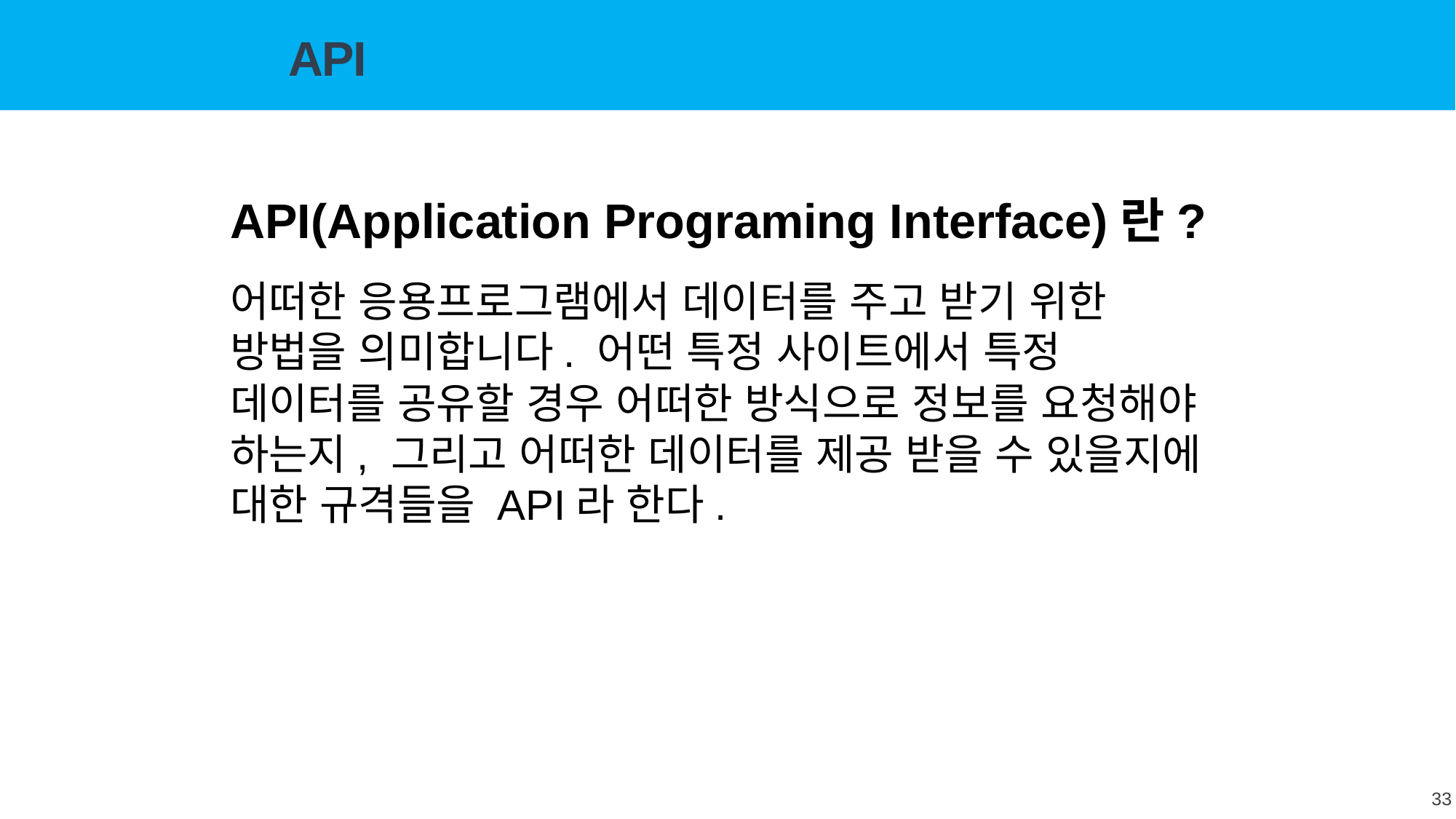

API
API(Application Programing Interface)란?
어떠한 응용프로그램에서 데이터를 주고 받기 위한 방법을 의미합니다. 어떤 특정 사이트에서 특정 데이터를 공유할 경우 어떠한 방식으로 정보를 요청해야 하는지, 그리고 어떠한 데이터를 제공 받을 수 있을지에 대한 규격들을 API라 한다.